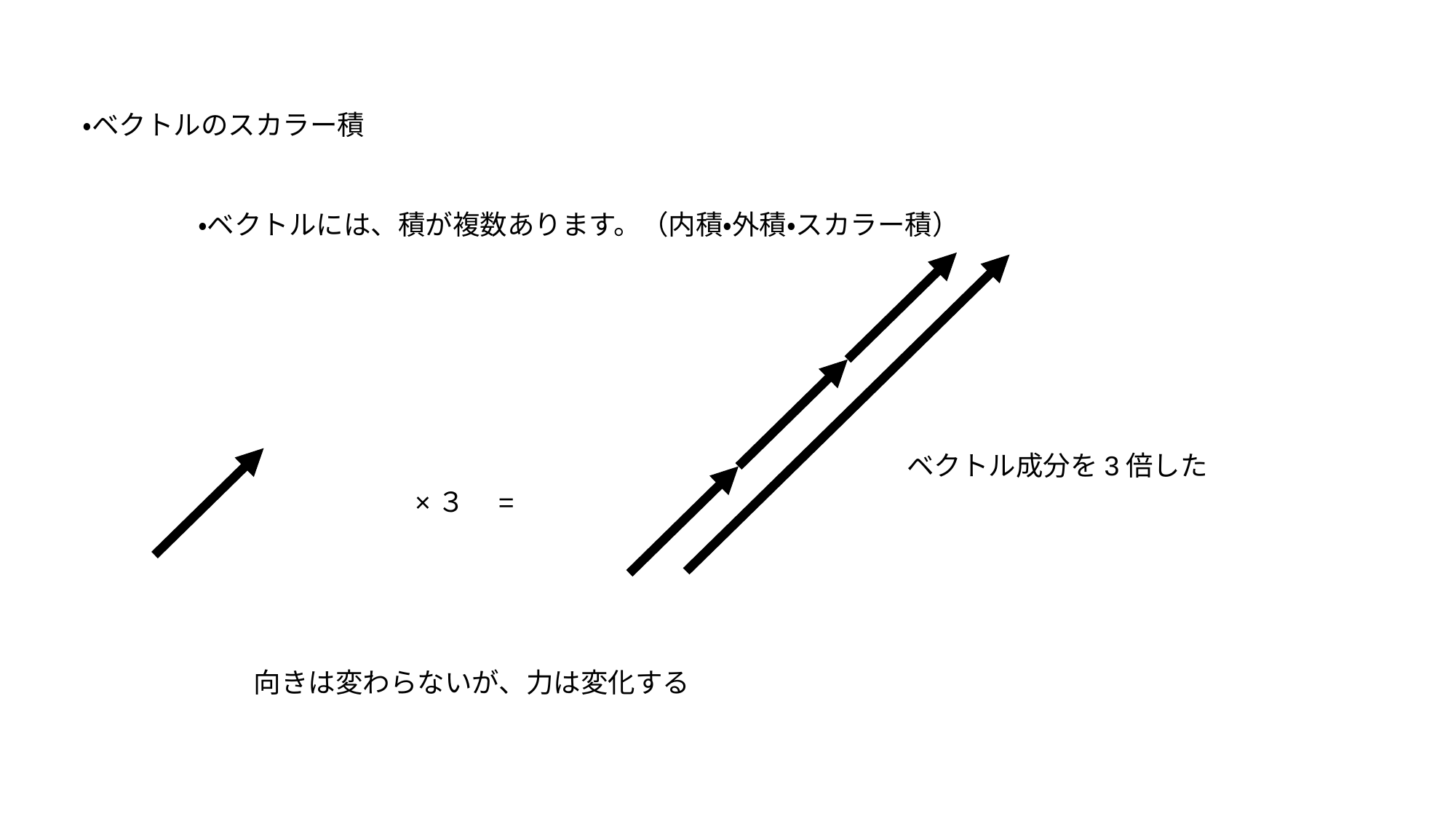

・ベクトルのスカラー積
・ベクトルには、積が複数あります。（内積・外積・スカラー積）
ベクトル成分を3倍した
×３　=
向きは変わらないが、力は変化する